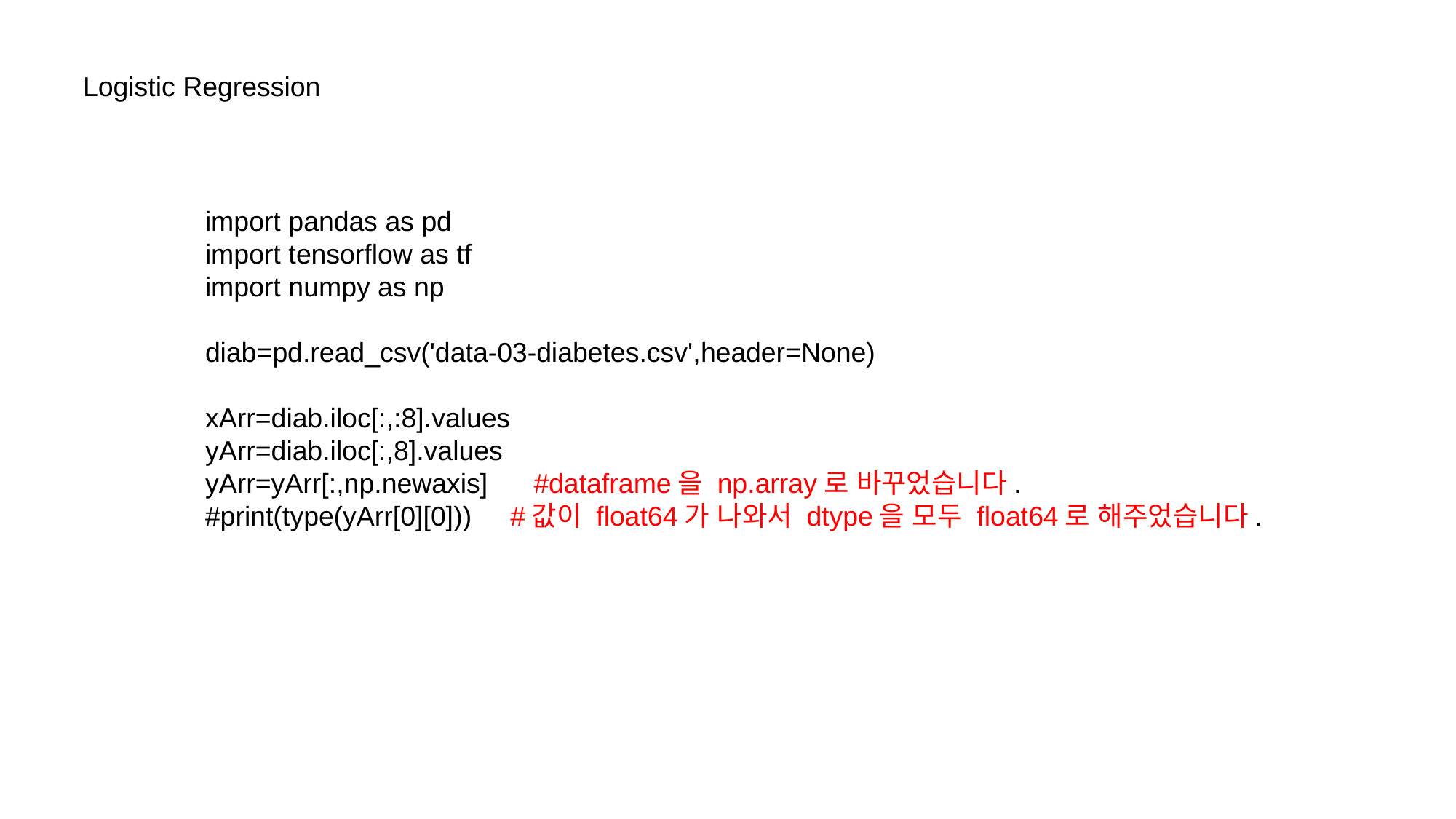

Logistic Regression
import pandas as pd
import tensorflow as tf
import numpy as np

diab=pd.read_csv('data-03-diabetes.csv',header=None)

xArr=diab.iloc[:,:8].values
yArr=diab.iloc[:,8].values
yArr=yArr[:,np.newaxis]      #dataframe을 np.array로 바꾸었습니다.
#print(type(yArr[0][0]))     #값이 float64가 나와서 dtype을 모두 float64로 해주었습니다.